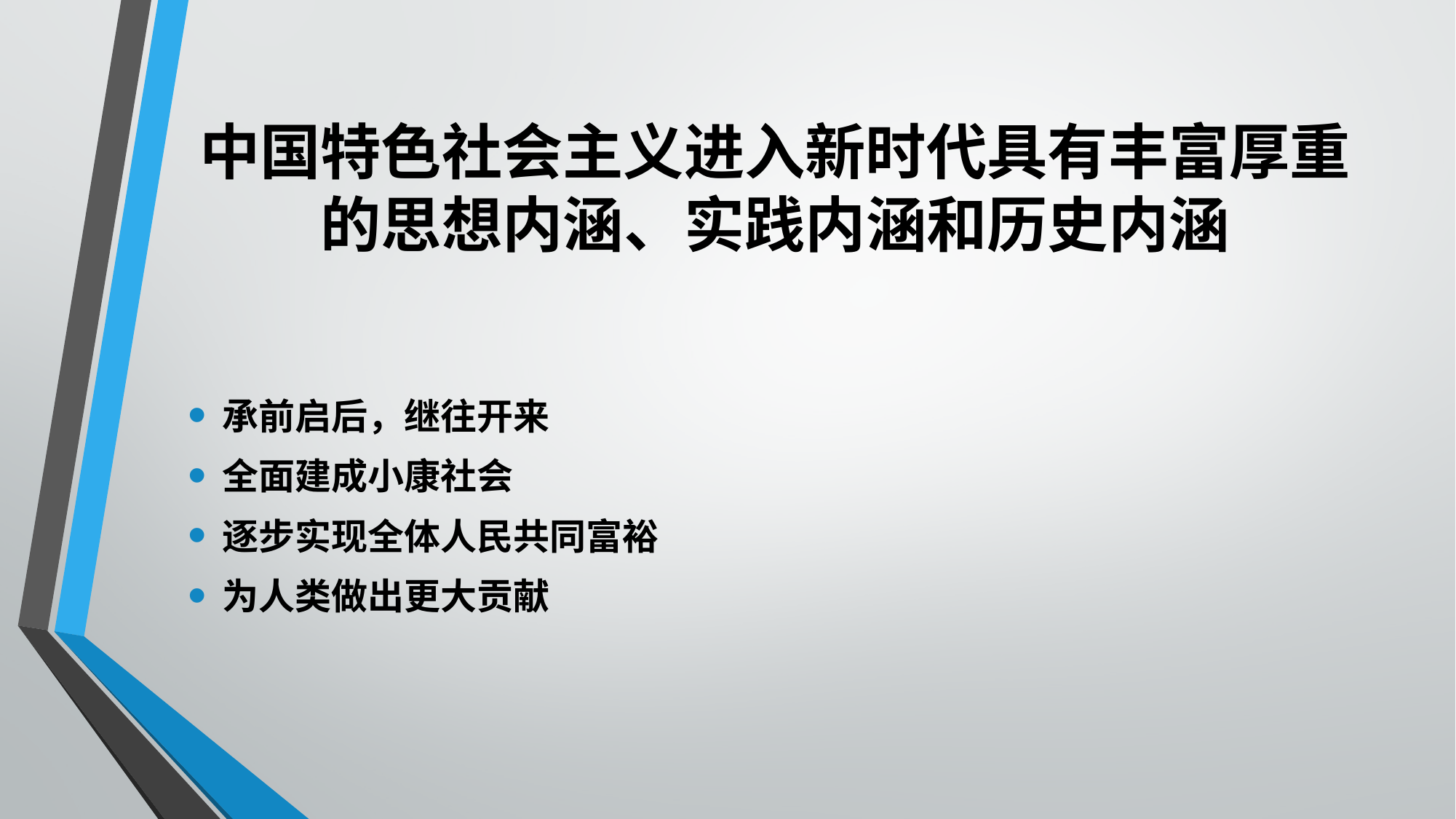

# 中国特色社会主义进入新时代具有丰富厚重的思想内涵、实践内涵和历史内涵
承前启后，继往开来
全面建成小康社会
逐步实现全体人民共同富裕
为人类做出更大贡献